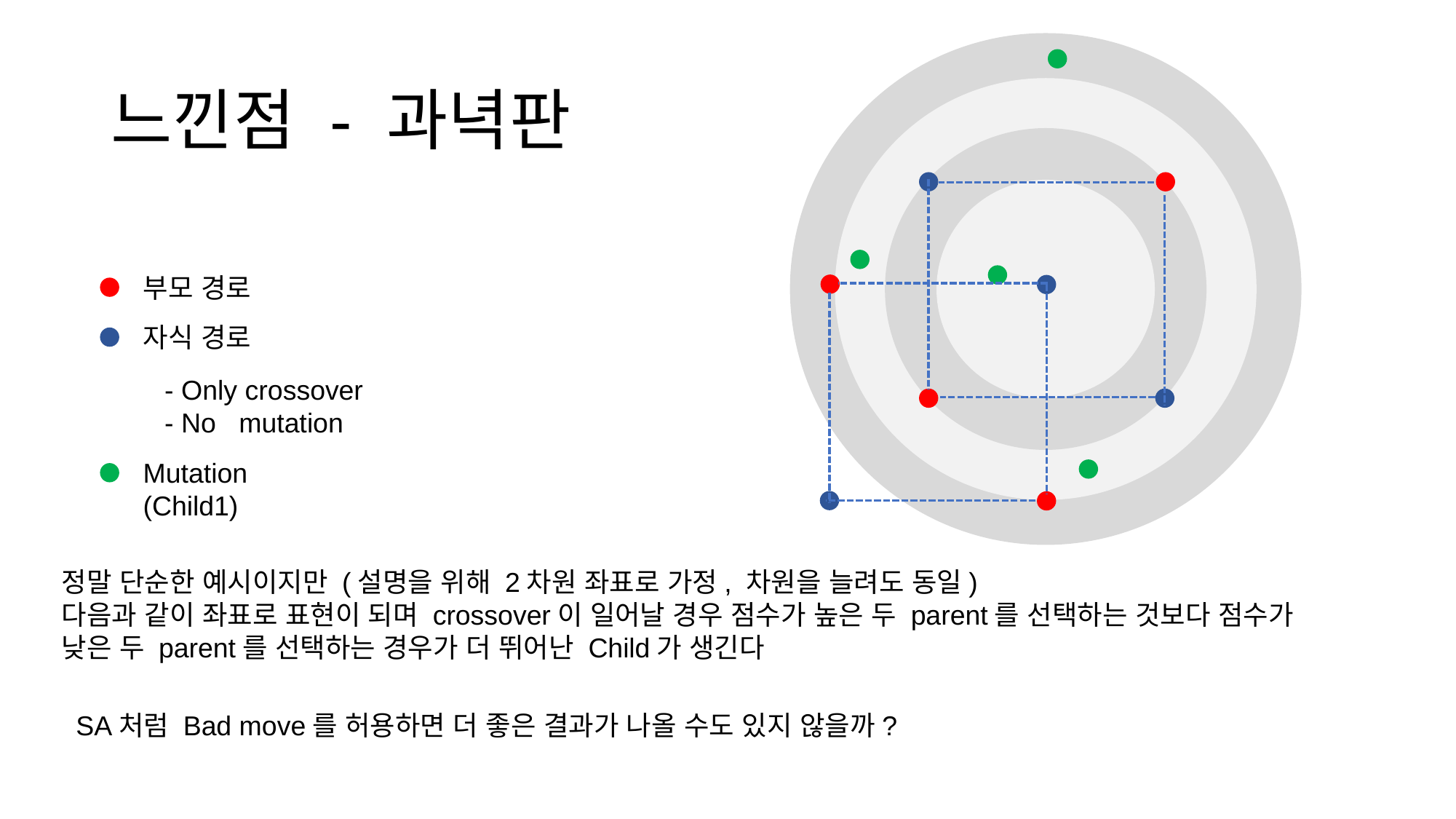

# 느낀점 - 과녁판

부모 경로

자식 경로

- Only crossover
- No   mutation

Mutation (Child1)

정말 단순한 예시이지만 (설명을 위해 2차원 좌표로 가정, 차원을 늘려도 동일)
다음과 같이 좌표로 표현이 되며 crossover이 일어날 경우 점수가 높은 두 parent를 선택하는 것보다 점수가 낮은 두 parent를 선택하는 경우가 더 뛰어난 Child가 생긴다

SA처럼 Bad move를 허용하면 더 좋은 결과가 나올 수도 있지 않을까?